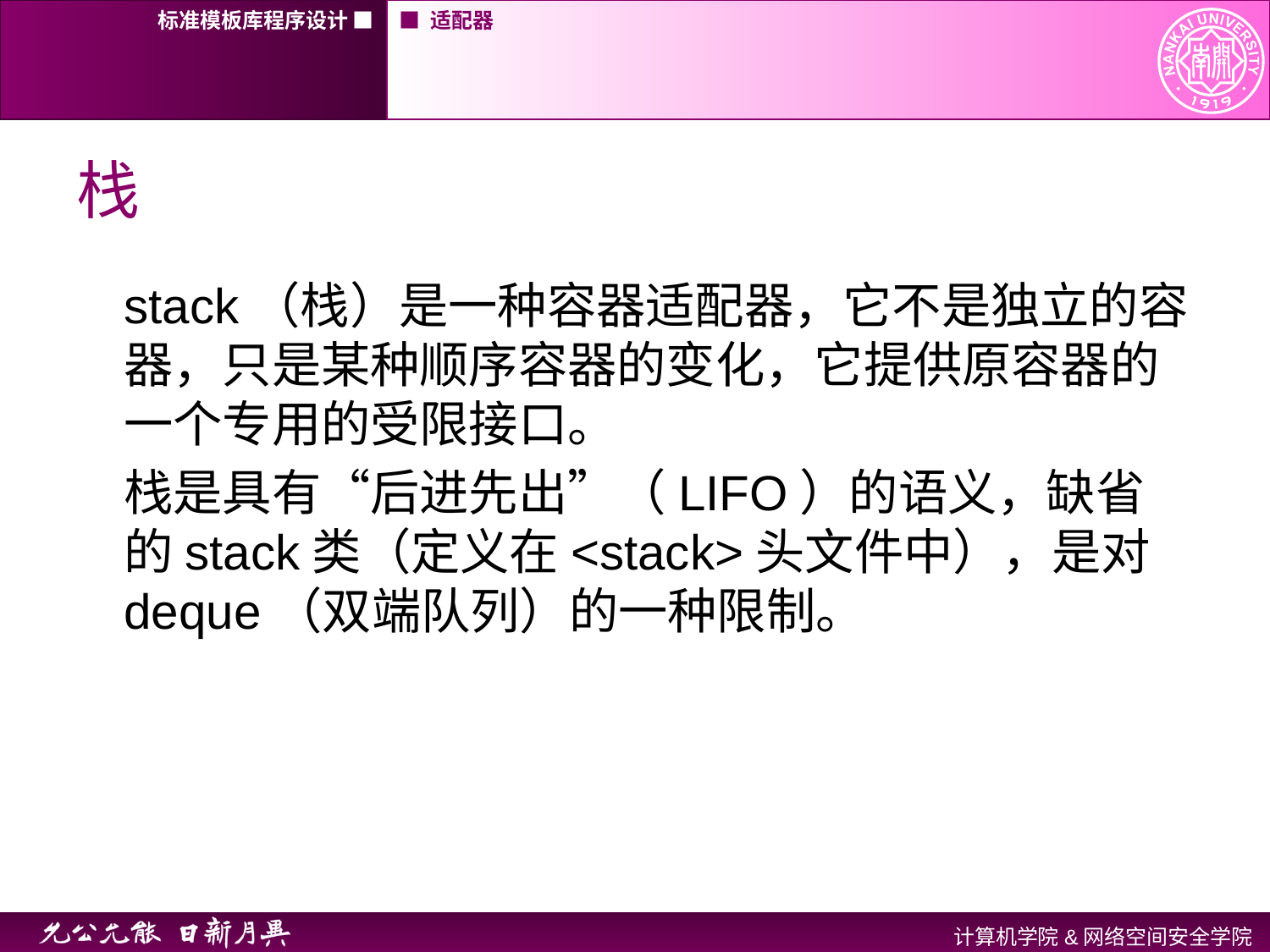

标准模板库程序设计 ■
■ 适配器

# 栈
stack（栈）是一种容器适配器，它不是独立的容器，只是某种顺序容器的变化，它提供原容器的一个专用的受限接口。
栈是具有“后进先出”（LIFO）的语义，缺省的stack类（定义在<stack>头文件中），是对deque（双端队列）的一种限制。